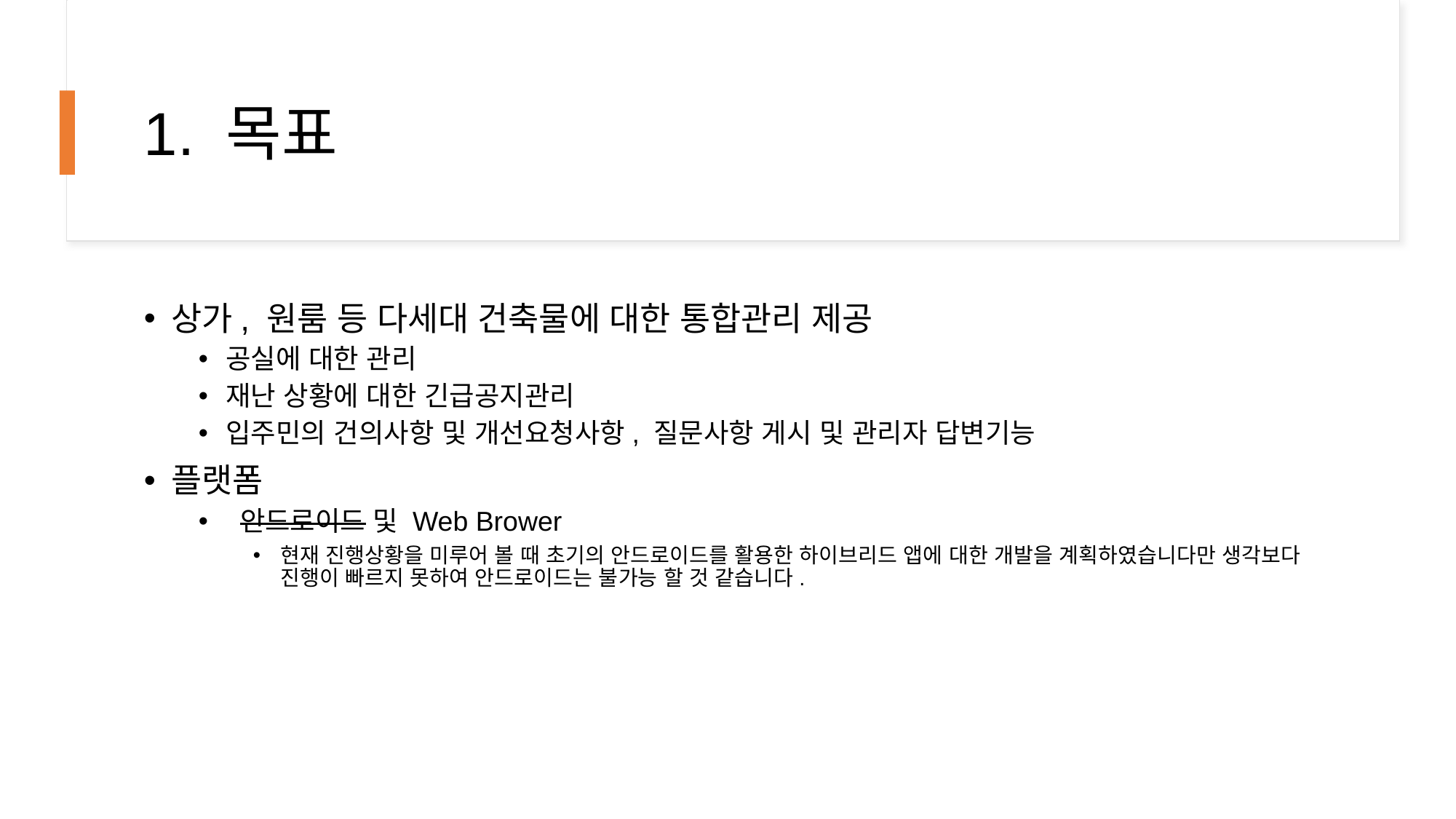

# 1. 목표

상가, 원룸 등 다세대 건축물에 대한 통합관리 제공
공실에 대한 관리
재난 상황에 대한 긴급공지관리
입주민의 건의사항 및 개선요청사항, 질문사항 게시 및 관리자 답변기능
플랫폼
 안드로이드 및 Web Brower
현재 진행상황을 미루어 볼 때 초기의 안드로이드를 활용한 하이브리드 앱에 대한 개발을 계획하였습니다만 생각보다 진행이 빠르지 못하여 안드로이드는 불가능 할 것 같습니다.